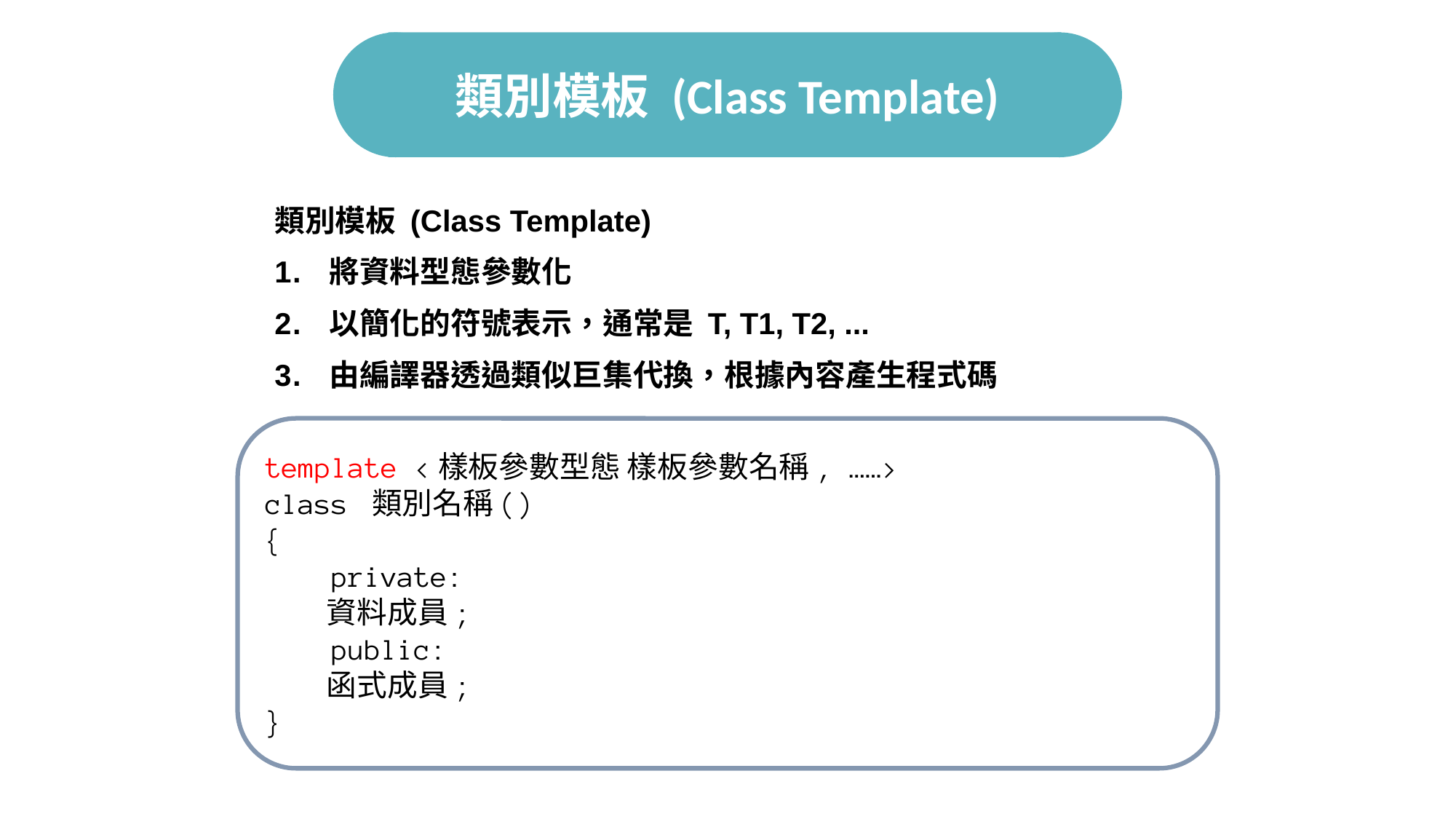

# 類別模板 (Class Template)
類別模板 (Class Template)
將資料型態參數化
以簡化的符號表示，通常是 T, T1, T2, ...
由編譯器透過類似巨集代換，根據內容產生程式碼

template <樣板參數型態 樣板參數名稱, ……>
class 類別名稱()
{
    private:
        資料成員;
    public:
        函式成員;
}